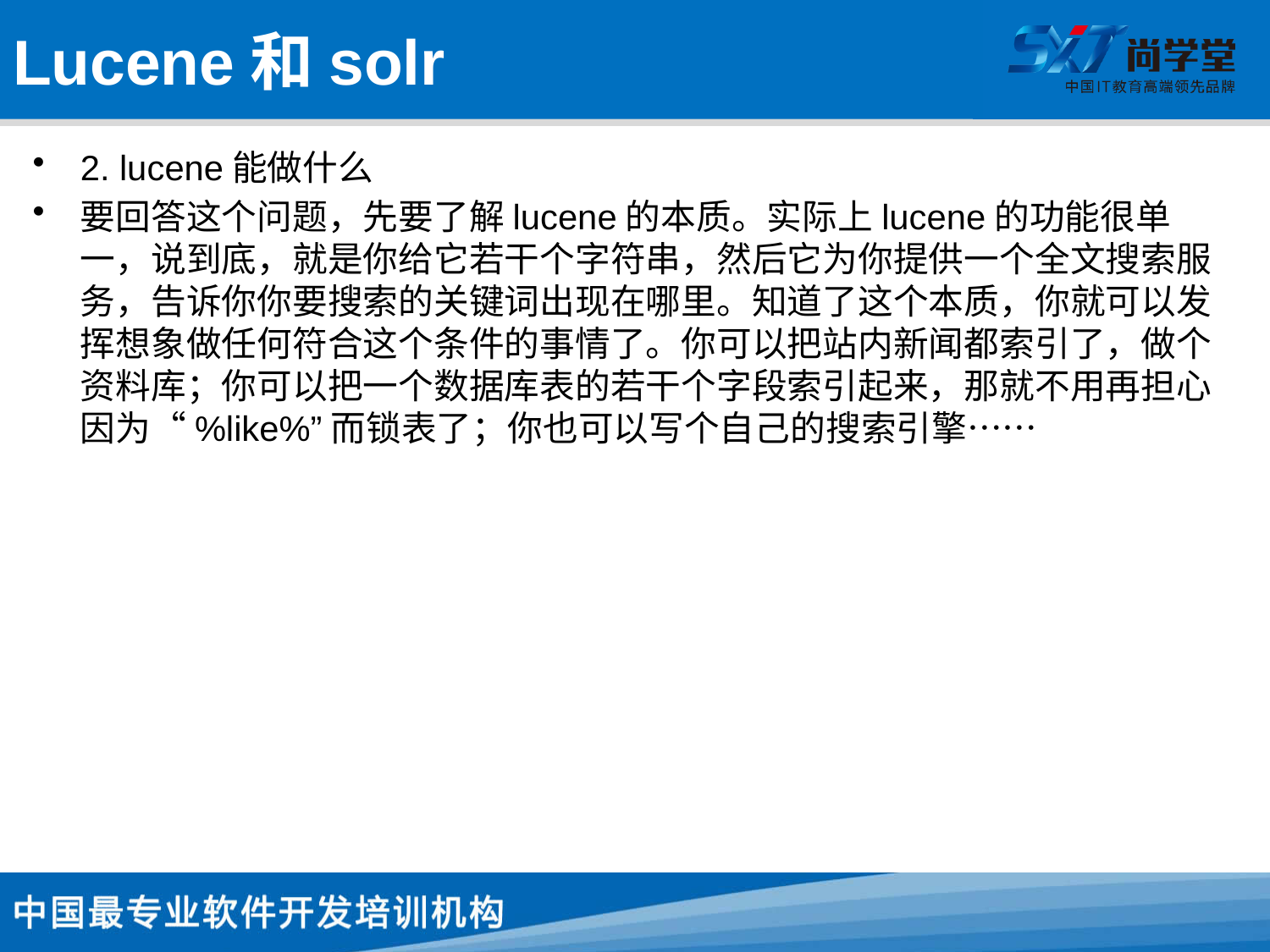

# Lucene和solr
2. lucene能做什么
要回答这个问题，先要了解lucene的本质。实际上lucene的功能很单一，说到底，就是你给它若干个字符串，然后它为你提供一个全文搜索服务，告诉你你要搜索的关键词出现在哪里。知道了这个本质，你就可以发挥想象做任何符合这个条件的事情了。你可以把站内新闻都索引了，做个资料库；你可以把一个数据库表的若干个字段索引起来，那就不用再担心因为“%like%”而锁表了；你也可以写个自己的搜索引擎……